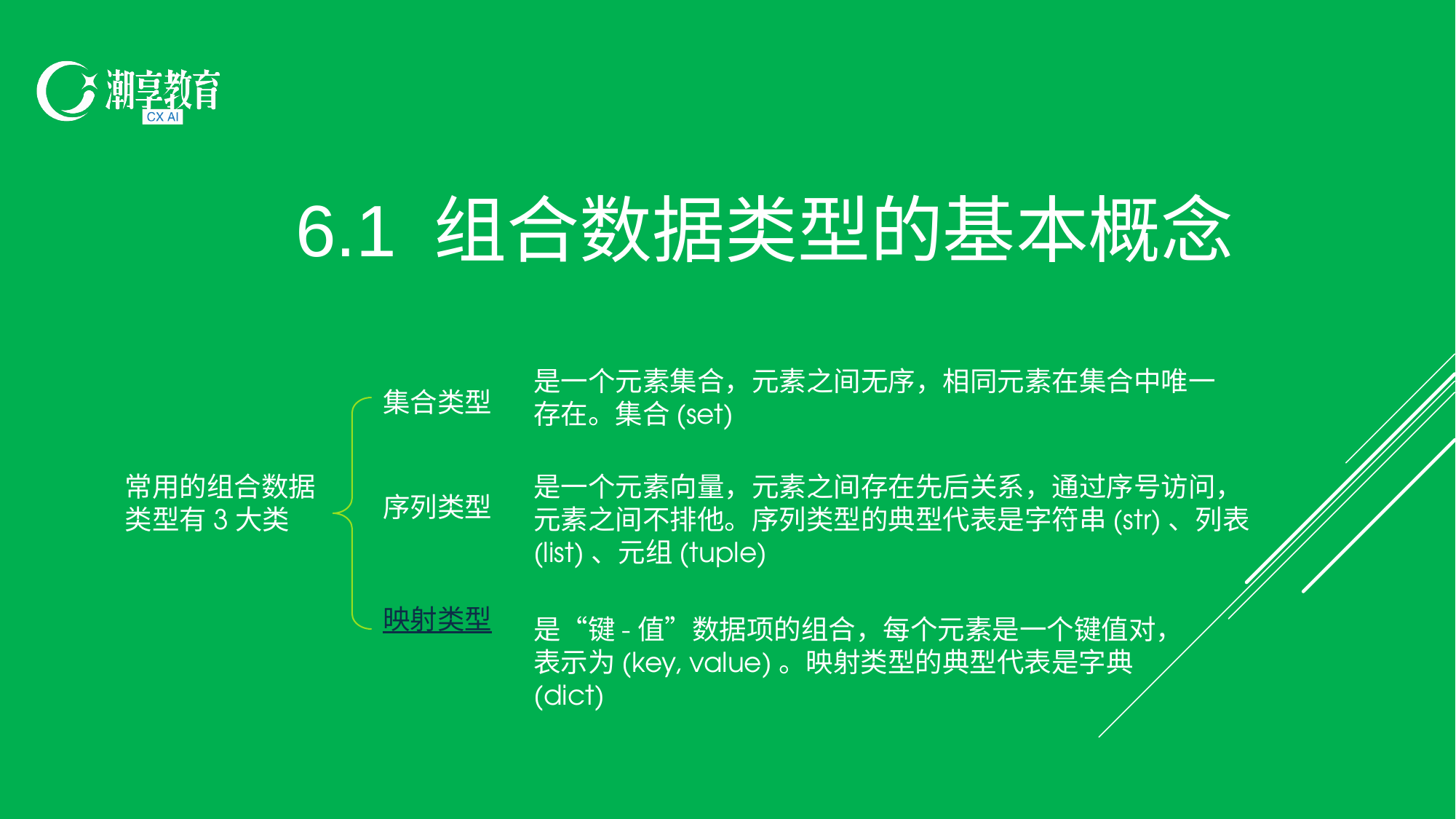

6.1 组合数据类型的基本概念
是一个元素集合，元素之间无序，相同元素在集合中唯一存在。集合(set)
集合类型

常用的组合数据类型有3大类
是一个元素向量，元素之间存在先后关系，通过序号访问，元素之间不排他。序列类型的典型代表是字符串(str)、列表(list)、元组(tuple)
序列类型
映射类型
是“键-值”数据项的组合，每个元素是一个键值对，表示为(key, value)。映射类型的典型代表是字典(dict)